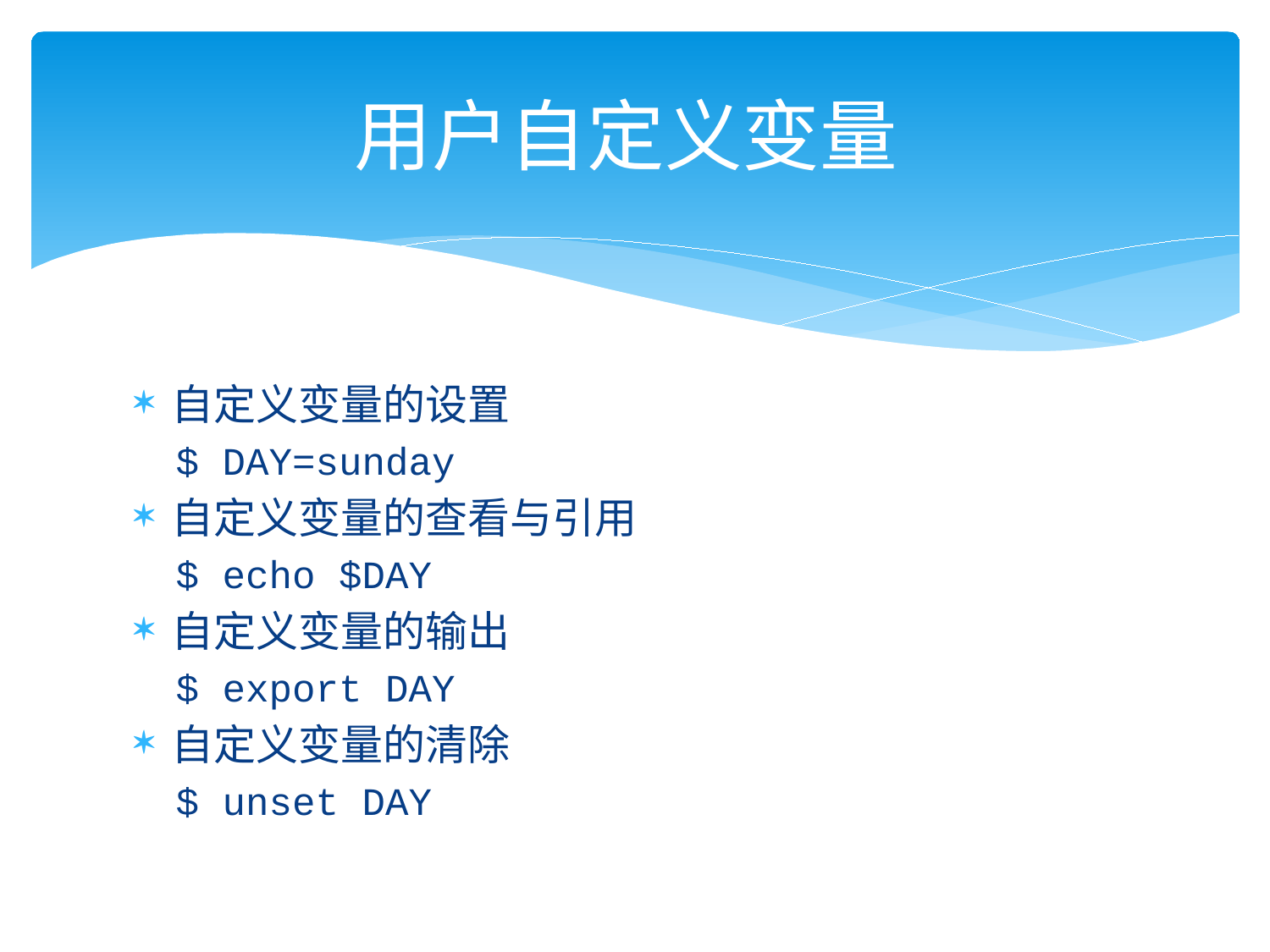

# 用户自定义变量
自定义变量的设置
$ DAY=sunday
自定义变量的查看与引用
$ echo $DAY
自定义变量的输出
$ export DAY
自定义变量的清除
$ unset DAY